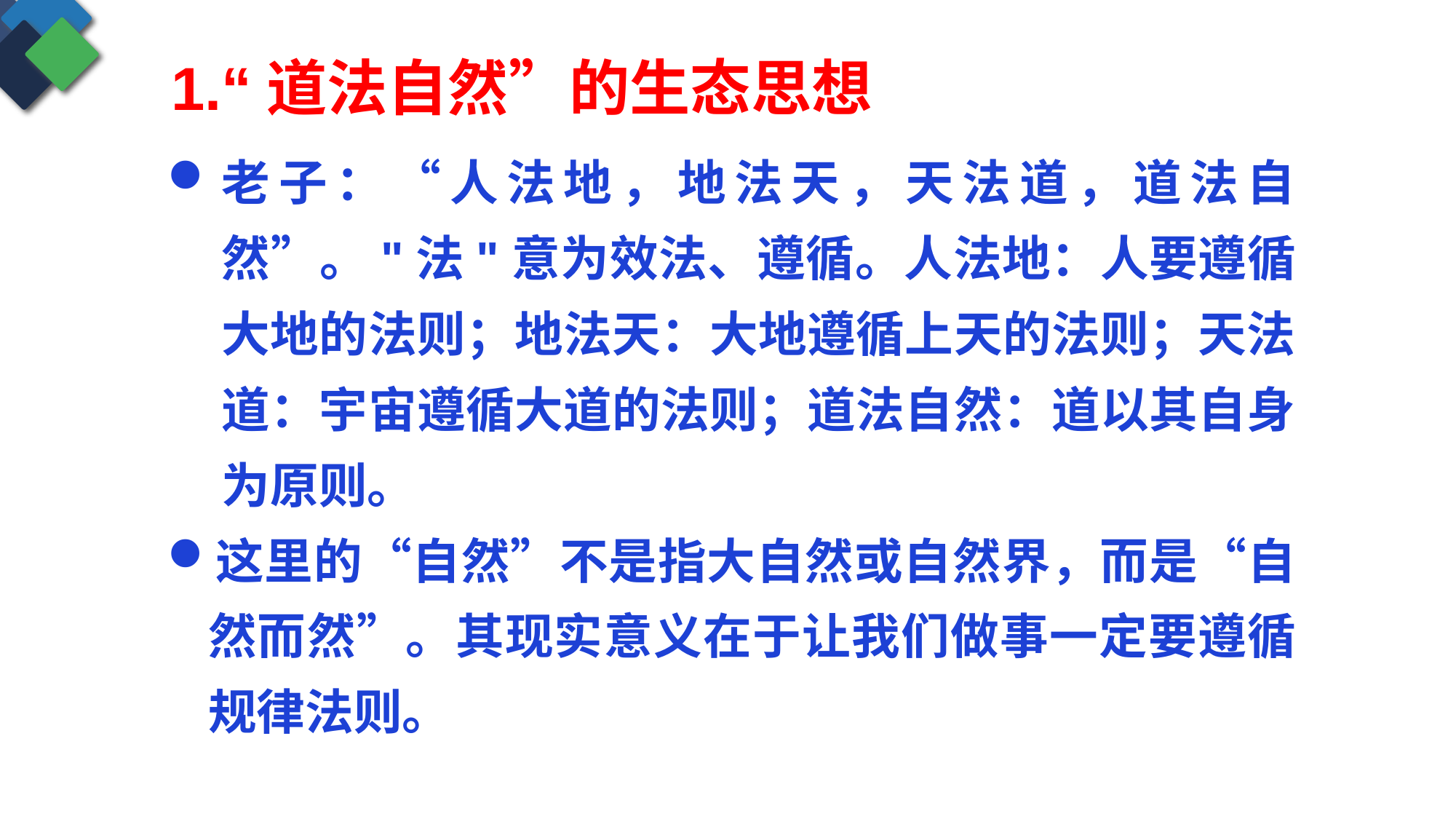

1.“道法自然”的生态思想
老子：“人法地，地法天，天法道，道法自然”。"法"意为效法、遵循。人法地：人要遵循大地的法则；地法天：大地遵循上天的法则；天法道：宇宙遵循大道的法则；道法自然：道以其自身为原则。
这里的“自然”不是指大自然或自然界，而是“自然而然”。其现实意义在于让我们做事一定要遵循规律法则。